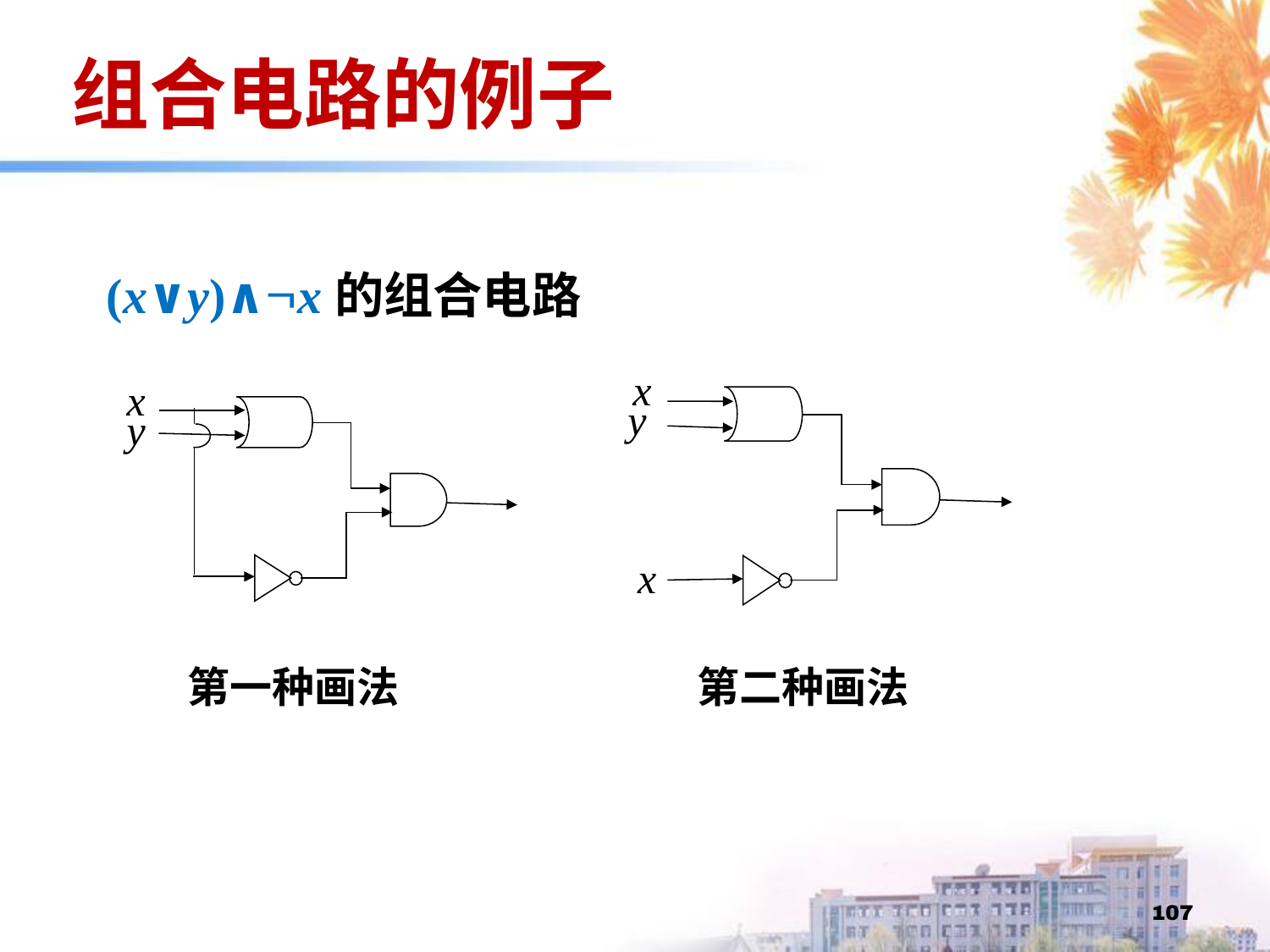

# 组合电路的例子
  (x∨y)∧¬x的组合电路
x
x
y

y

x
第一种画法
第二种画法
107